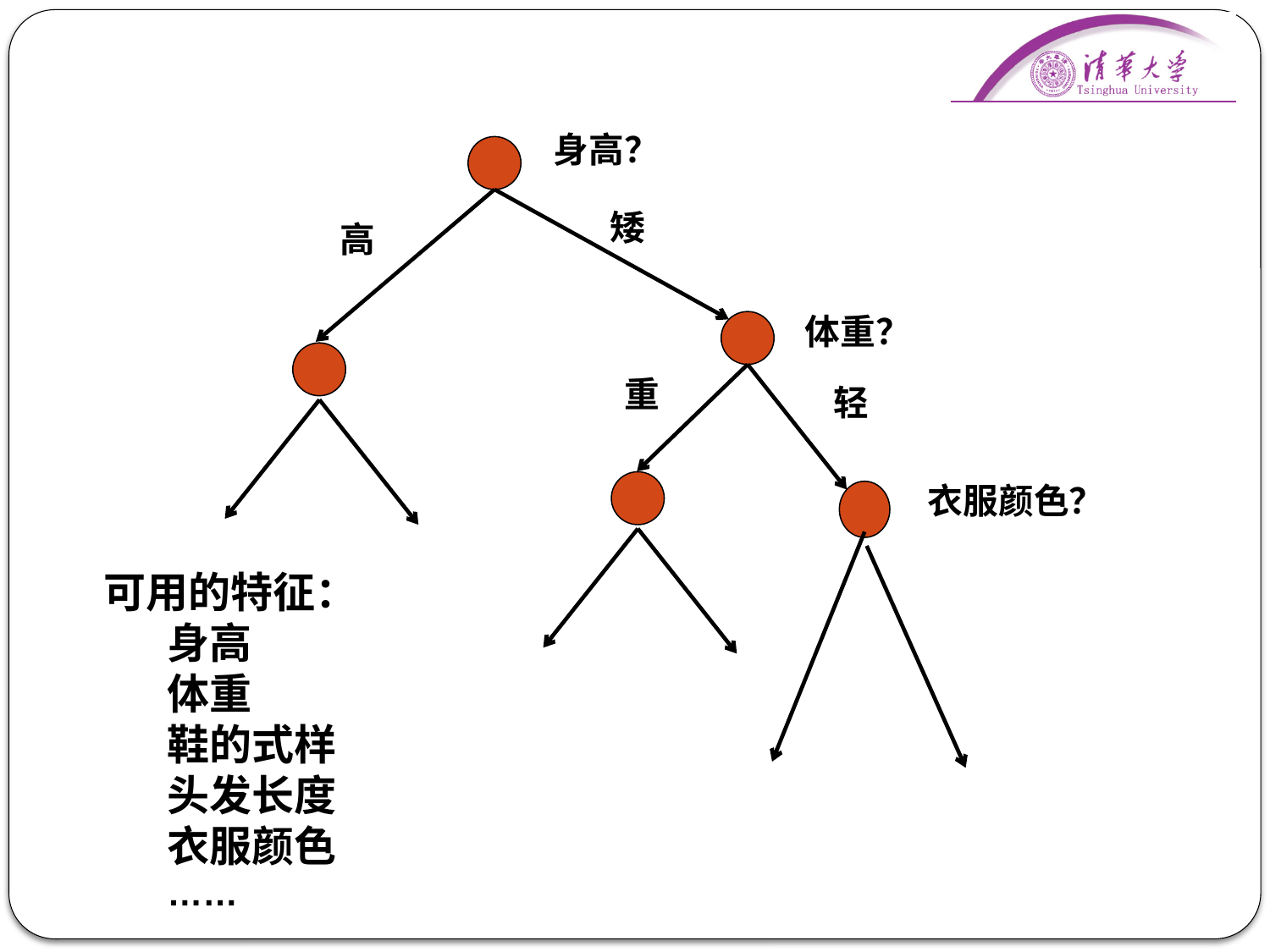

身高？

矮
高
体重？

重
轻

衣服颜色？

可用的特征：
身高
体重
鞋的式样
头发长度
衣服颜色
……
64
64